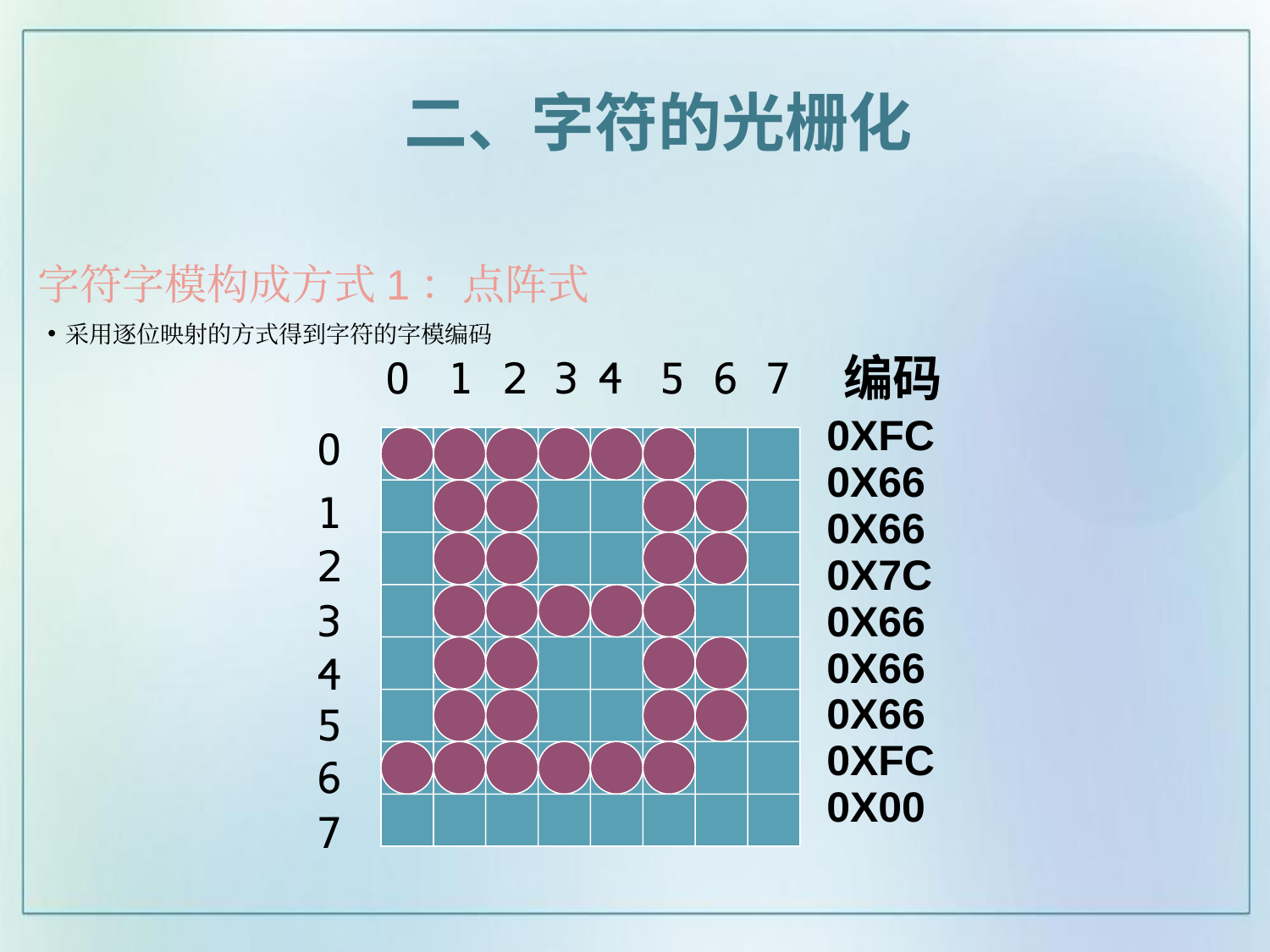

二、字符的光栅化
# 字符字模构成方式1：点阵式
采用逐位映射的方式得到字符的字模编码
编码
0
1
2
3
4
5
6
7
0
0XFC
0X66
0X66
0X7C
0X66
0X66
0X66
0XFC
0X00

1

2

3

4

5

6

7